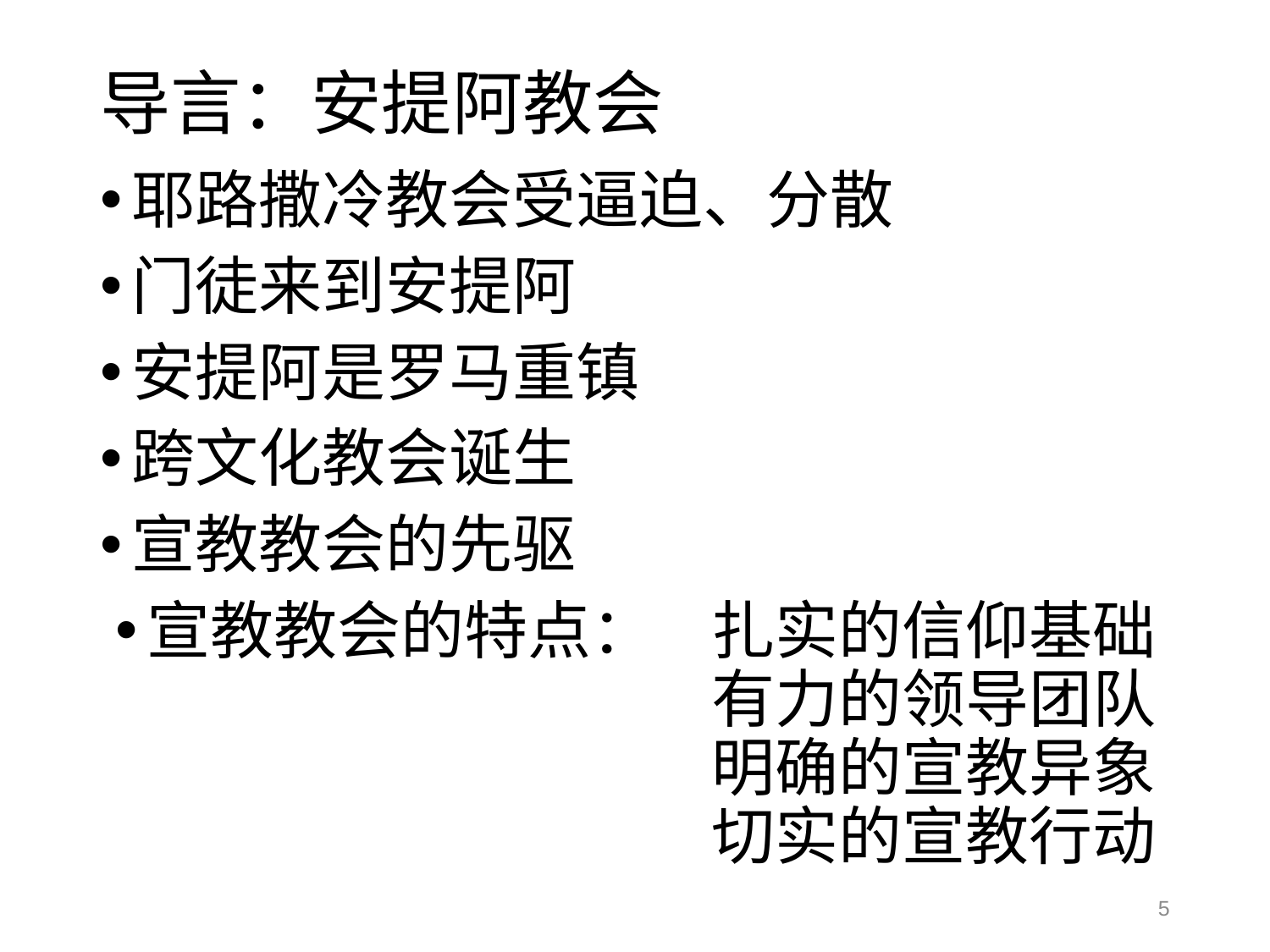

# 导言：安提阿教会
耶路撒冷教会受逼迫、分散
门徒来到安提阿
安提阿是罗马重镇
跨文化教会诞生
宣教教会的先驱
宣教教会的特点：    扎实的信仰基础 有力的领导团队
明确的宣教异象
切实的宣教行动

5